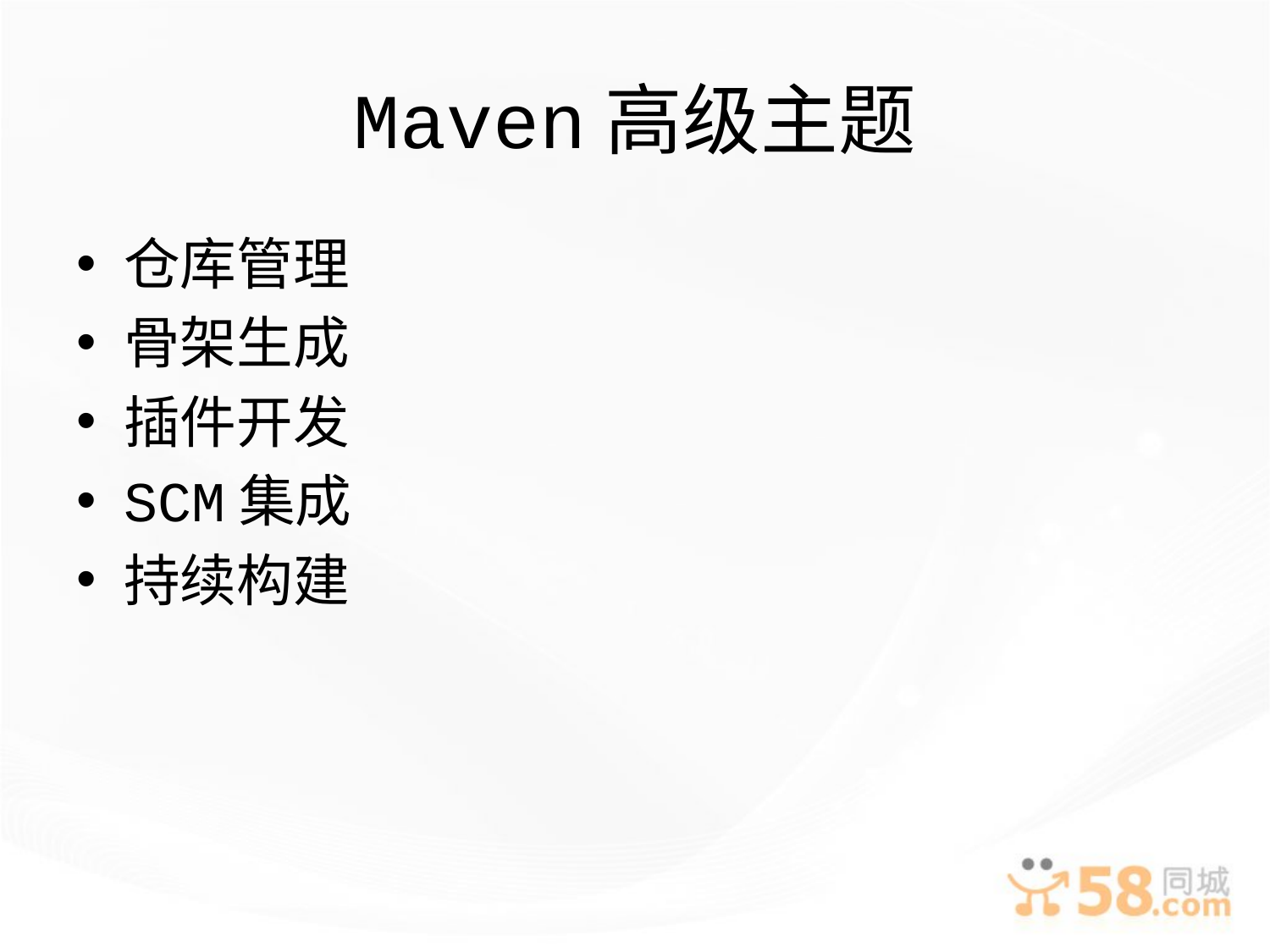

# Maven高级主题
仓库管理
骨架生成
插件开发
SCM集成
持续构建